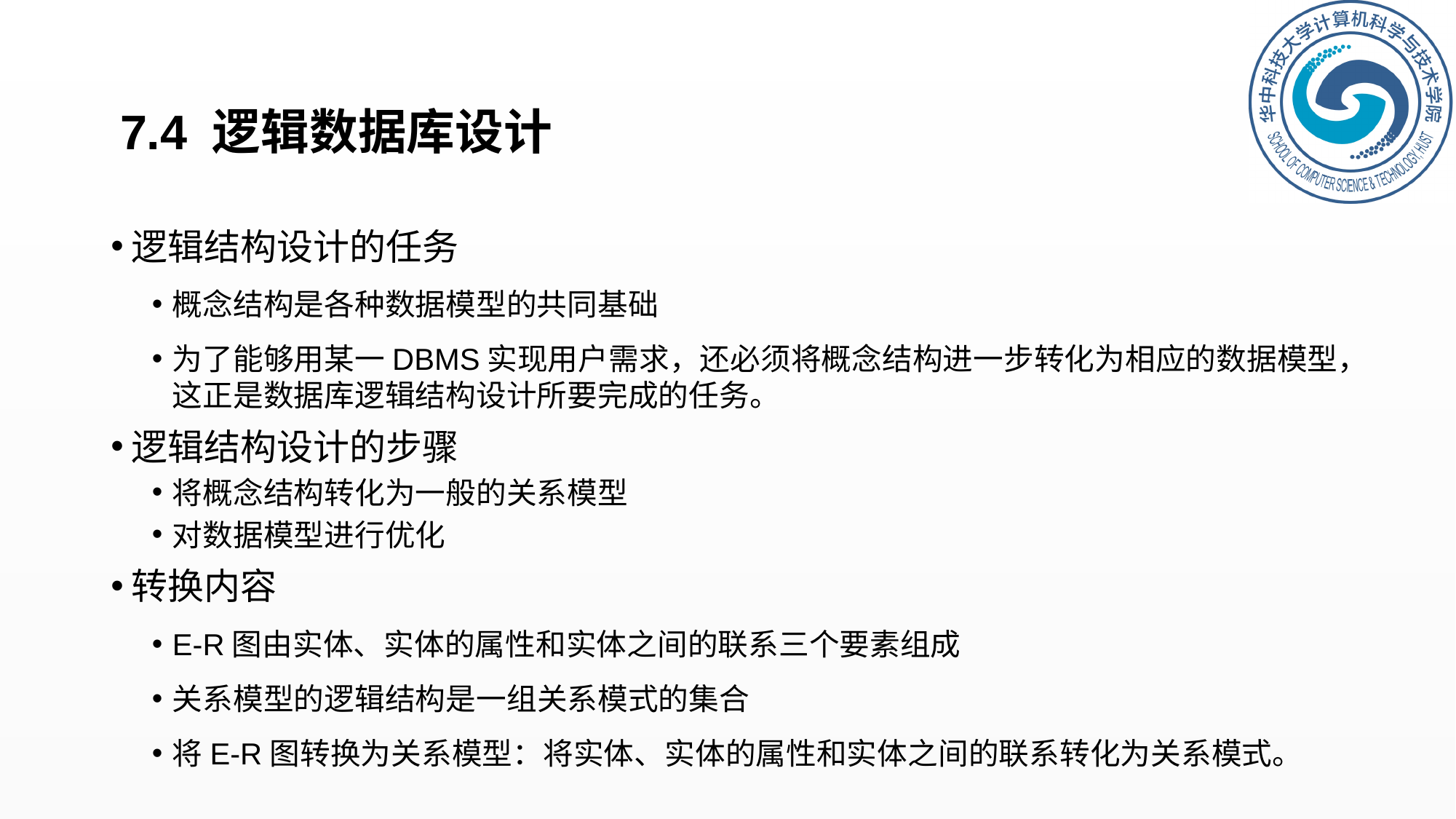

# 7.4 逻辑数据库设计
逻辑结构设计的任务
概念结构是各种数据模型的共同基础
为了能够用某一DBMS实现用户需求，还必须将概念结构进一步转化为相应的数据模型，这正是数据库逻辑结构设计所要完成的任务。
逻辑结构设计的步骤
将概念结构转化为一般的关系模型
对数据模型进行优化
转换内容
E-R图由实体、实体的属性和实体之间的联系三个要素组成
关系模型的逻辑结构是一组关系模式的集合
将E-R图转换为关系模型：将实体、实体的属性和实体之间的联系转化为关系模式。